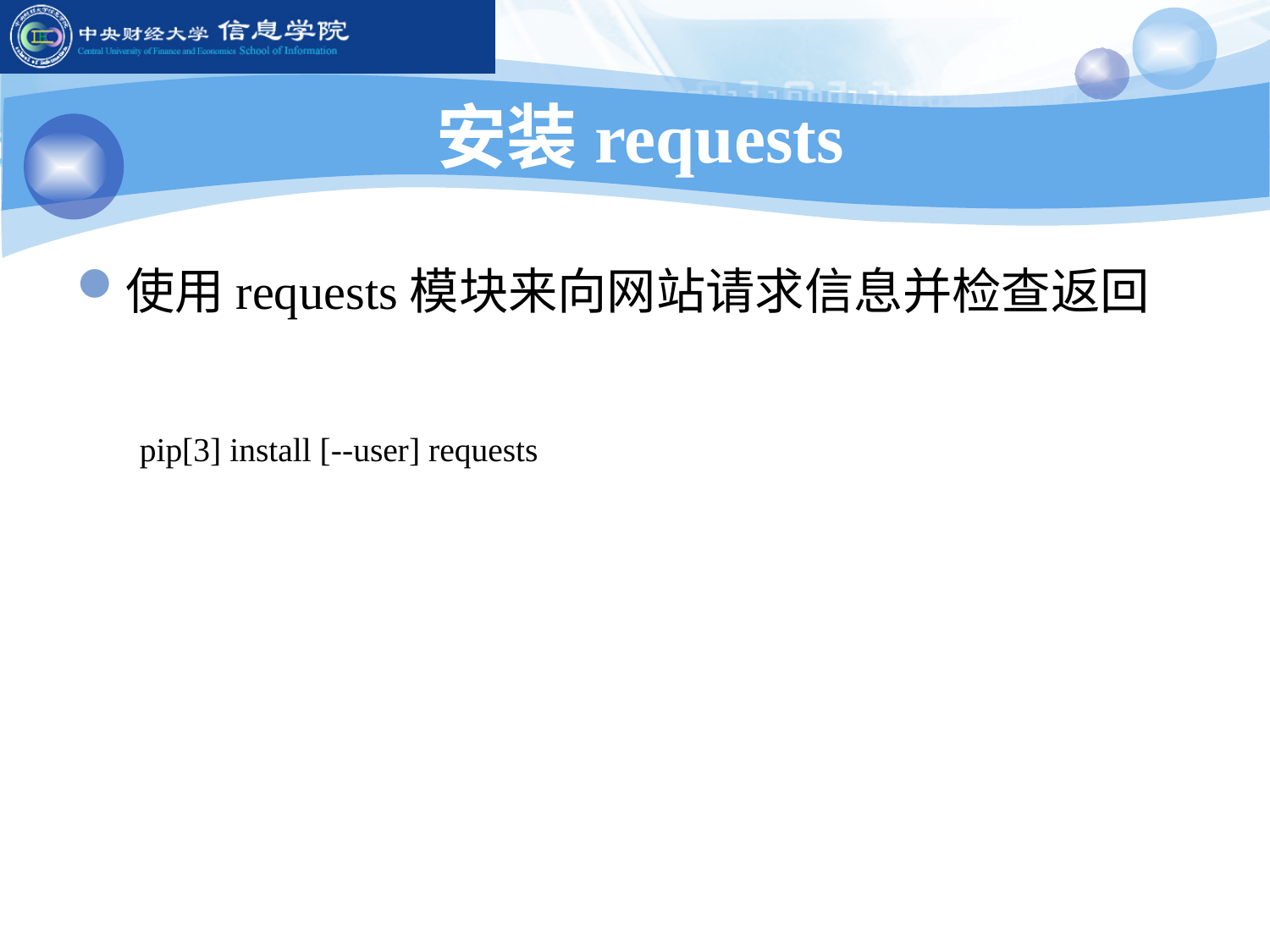

# 安装requests
使用requests模块来向网站请求信息并检查返回

pip[3] install [--user] requests